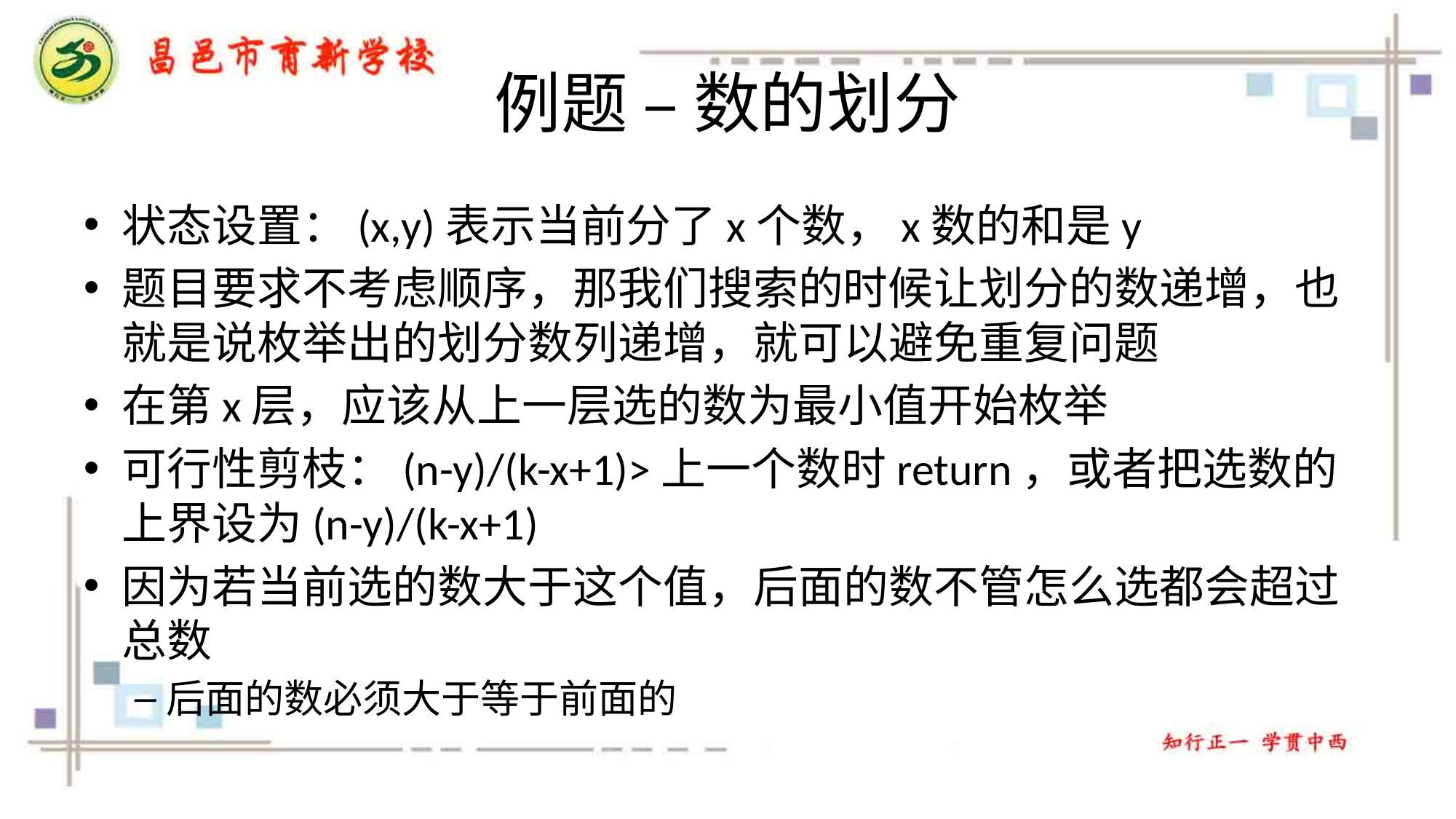

# 例题 – 数的划分
状态设置：(x,y)表示当前分了x个数，x数的和是y
题目要求不考虑顺序，那我们搜索的时候让划分的数递增，也就是说枚举出的划分数列递增，就可以避免重复问题
在第x层，应该从上一层选的数为最小值开始枚举
可行性剪枝：(n-y)/(k-x+1)>上一个数时return，或者把选数的上界设为(n-y)/(k-x+1)
因为若当前选的数大于这个值，后面的数不管怎么选都会超过总数
后面的数必须大于等于前面的